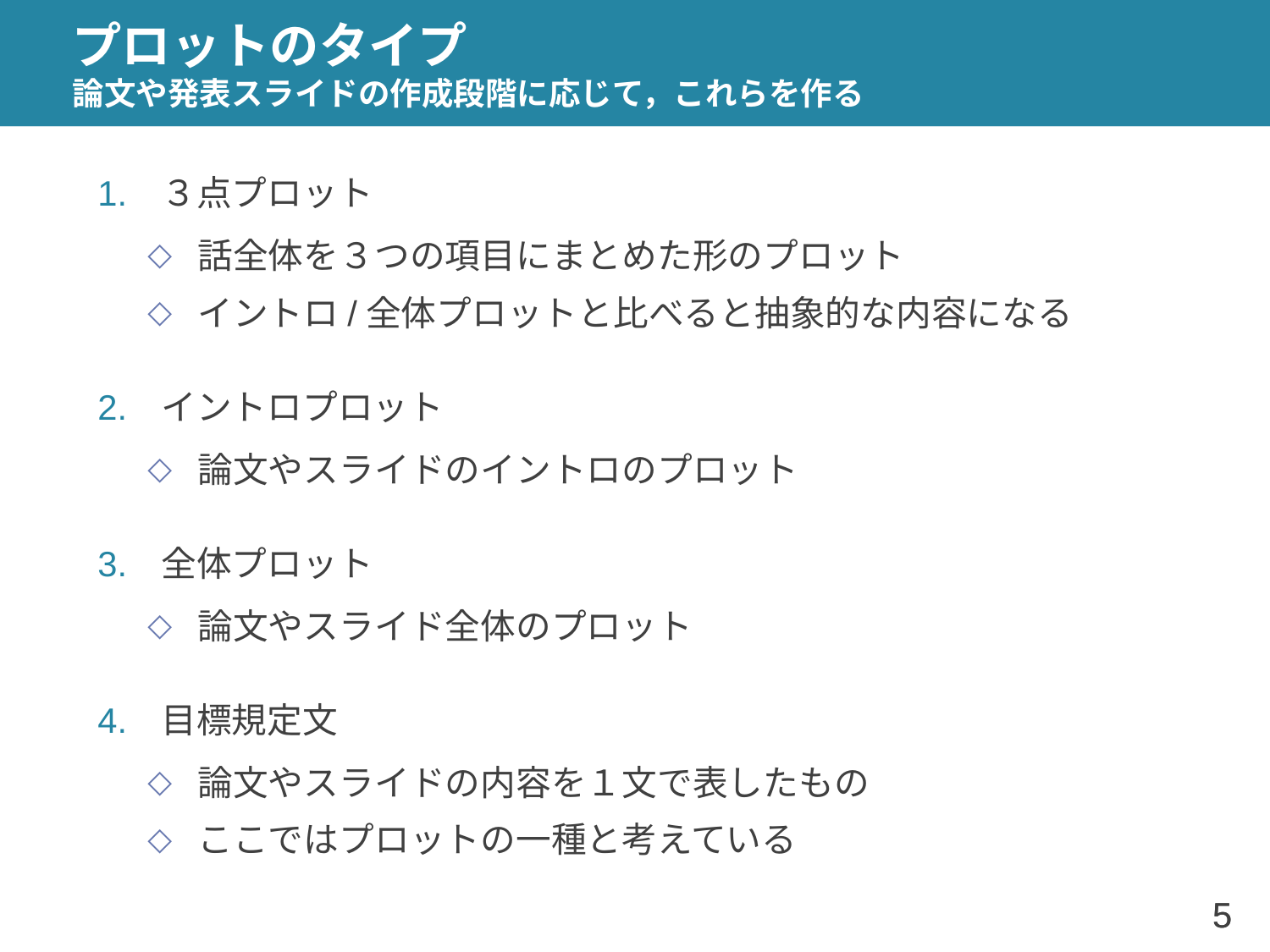

# プロットのタイプ 論文や発表スライドの作成段階に応じて，これらを作る
３点プロット
話全体を３つの項目にまとめた形のプロット
イントロ/全体プロットと比べると抽象的な内容になる
イントロプロット
論文やスライドのイントロのプロット
全体プロット
論文やスライド全体のプロット
目標規定文
論文やスライドの内容を１文で表したもの
ここではプロットの一種と考えている